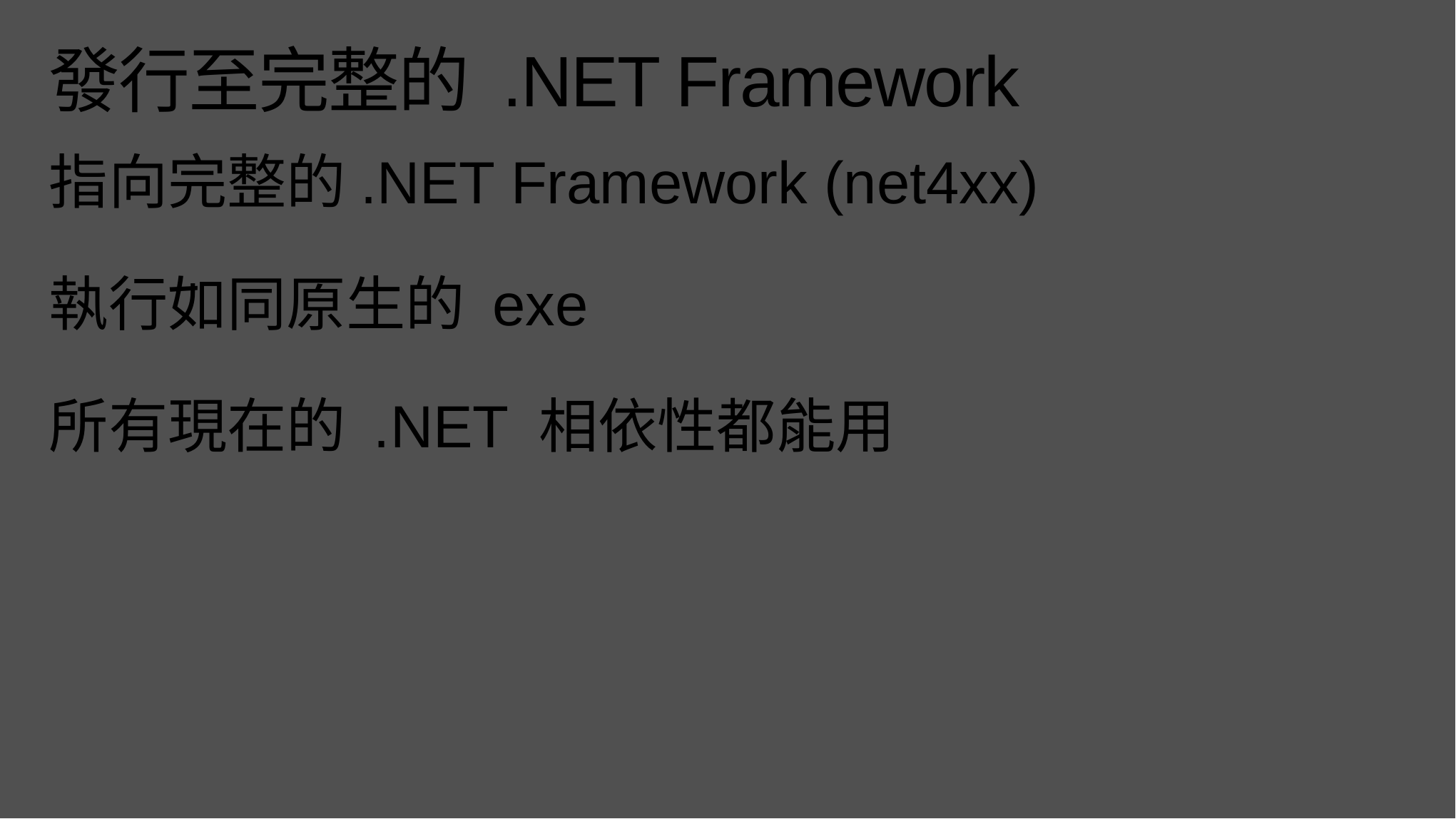

# 發行至完整的 .NET Framework
指向完整的.NET Framework (net4xx)

執行如同原生的 exe

所有現在的 .NET 相依性都能用